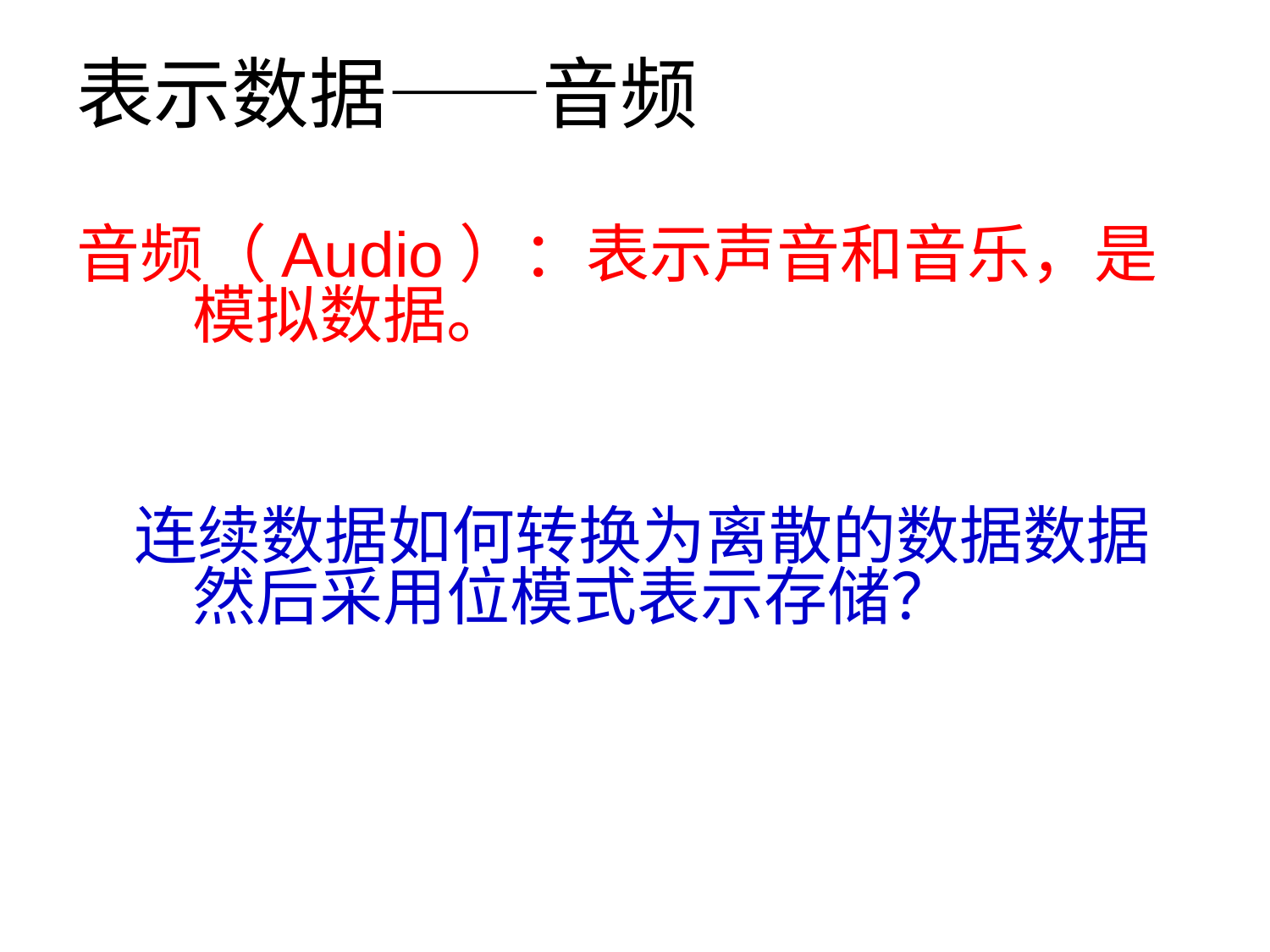

# 表示数据——音频
音频（Audio）：表示声音和音乐，是模拟数据。

   连续数据如何转换为离散的数据数据然后采用位模式表示存储？